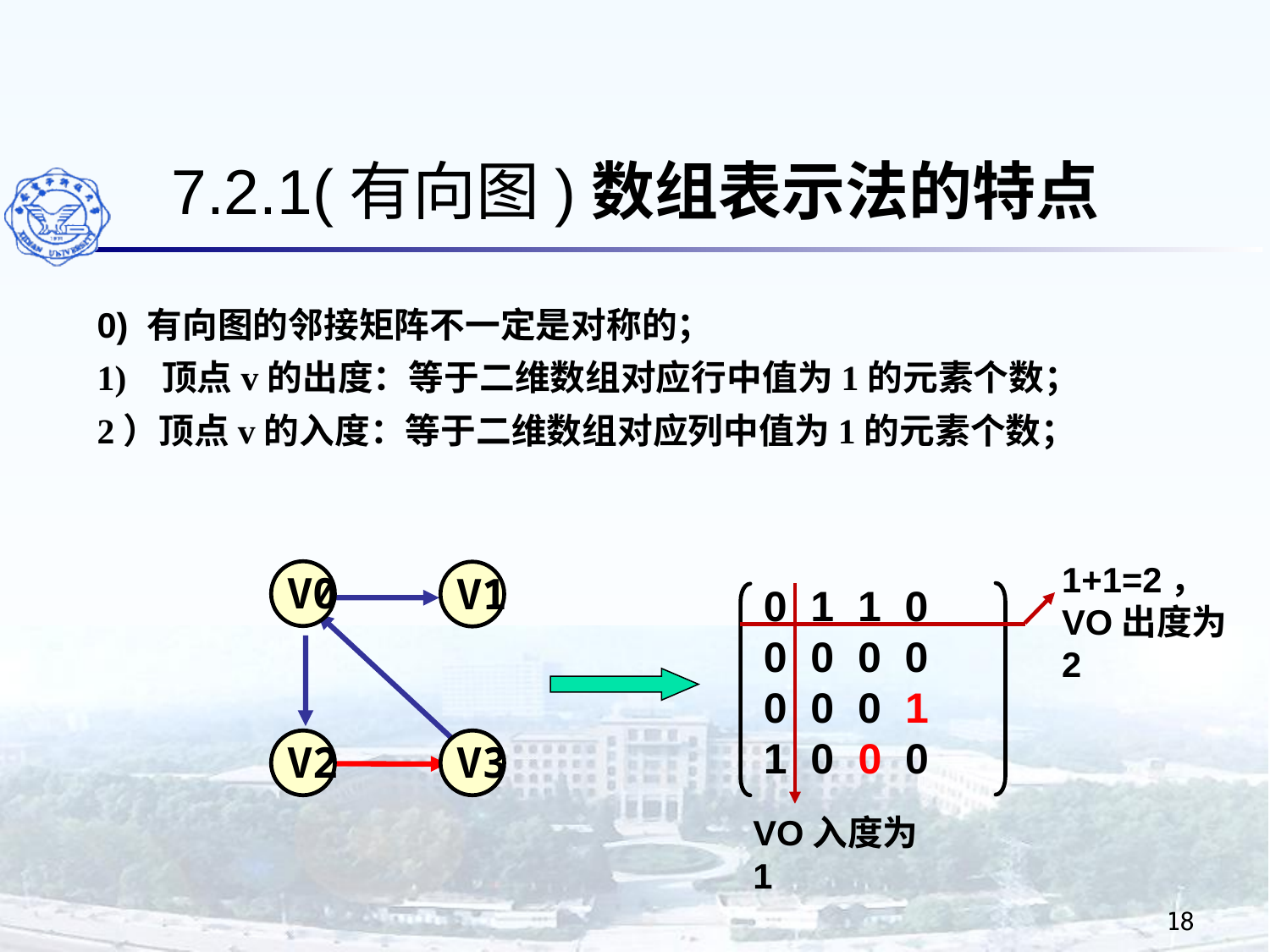

7.2.1(有向图)数组表示法的特点
0) 有向图的邻接矩阵不一定是对称的；
1)   顶点v的出度：等于二维数组对应行中值为1的元素个数；
2）顶点v的入度：等于二维数组对应列中值为1的元素个数；
1+1=2，VO出度为2
 V0

 V1

 V2

 V3

0  1  1  0
0  0  0  0
0  0  0  1
1  0  0  0

VO入度为1
18